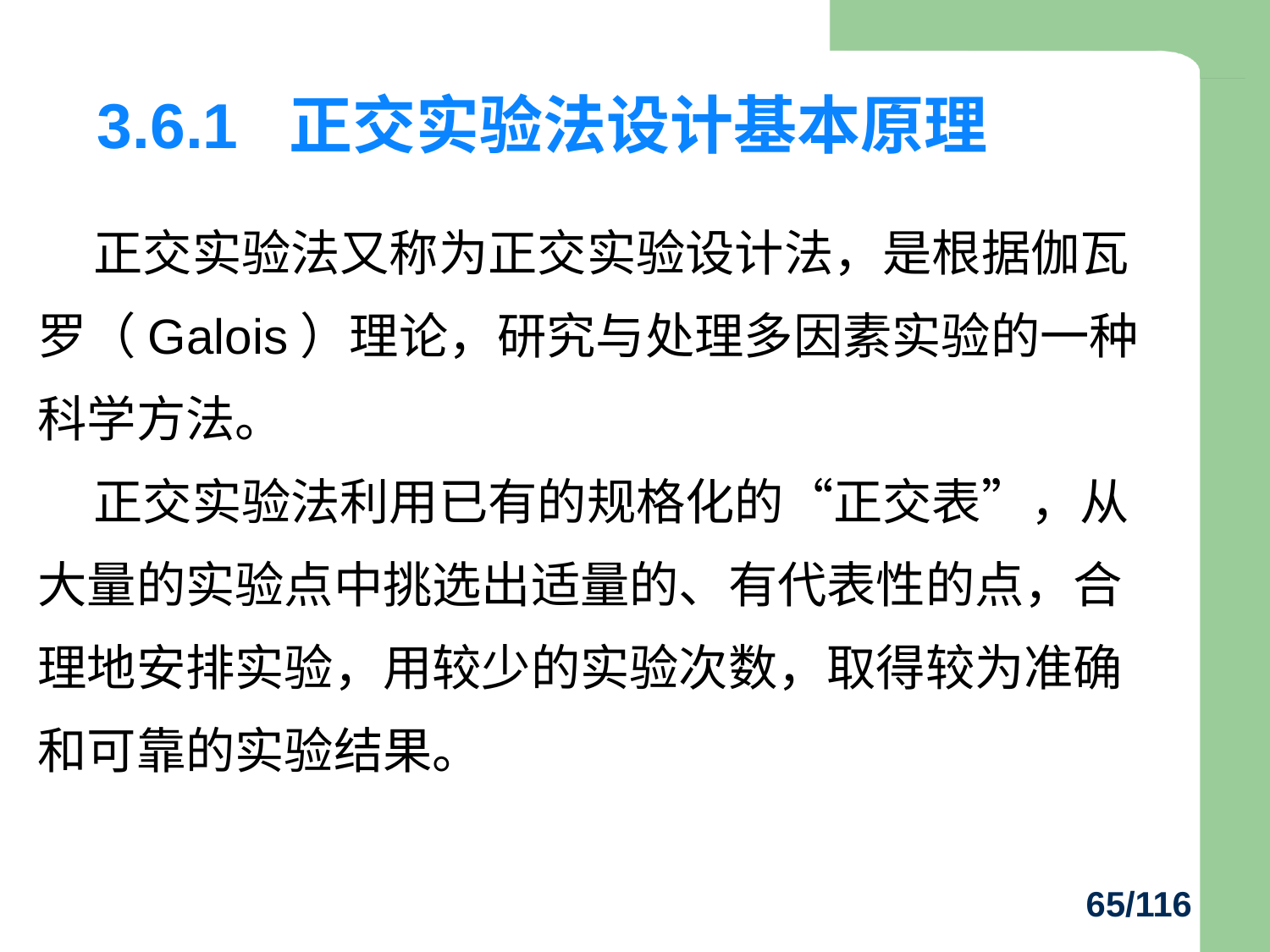

# 3.6.1  正交实验法设计基本原理

    正交实验法又称为正交实验设计法，是根据伽瓦罗（Galois）理论，研究与处理多因素实验的一种科学方法。
    正交实验法利用已有的规格化的“正交表”，从大量的实验点中挑选出适量的、有代表性的点，合理地安排实验，用较少的实验次数，取得较为准确和可靠的实验结果。
65/116